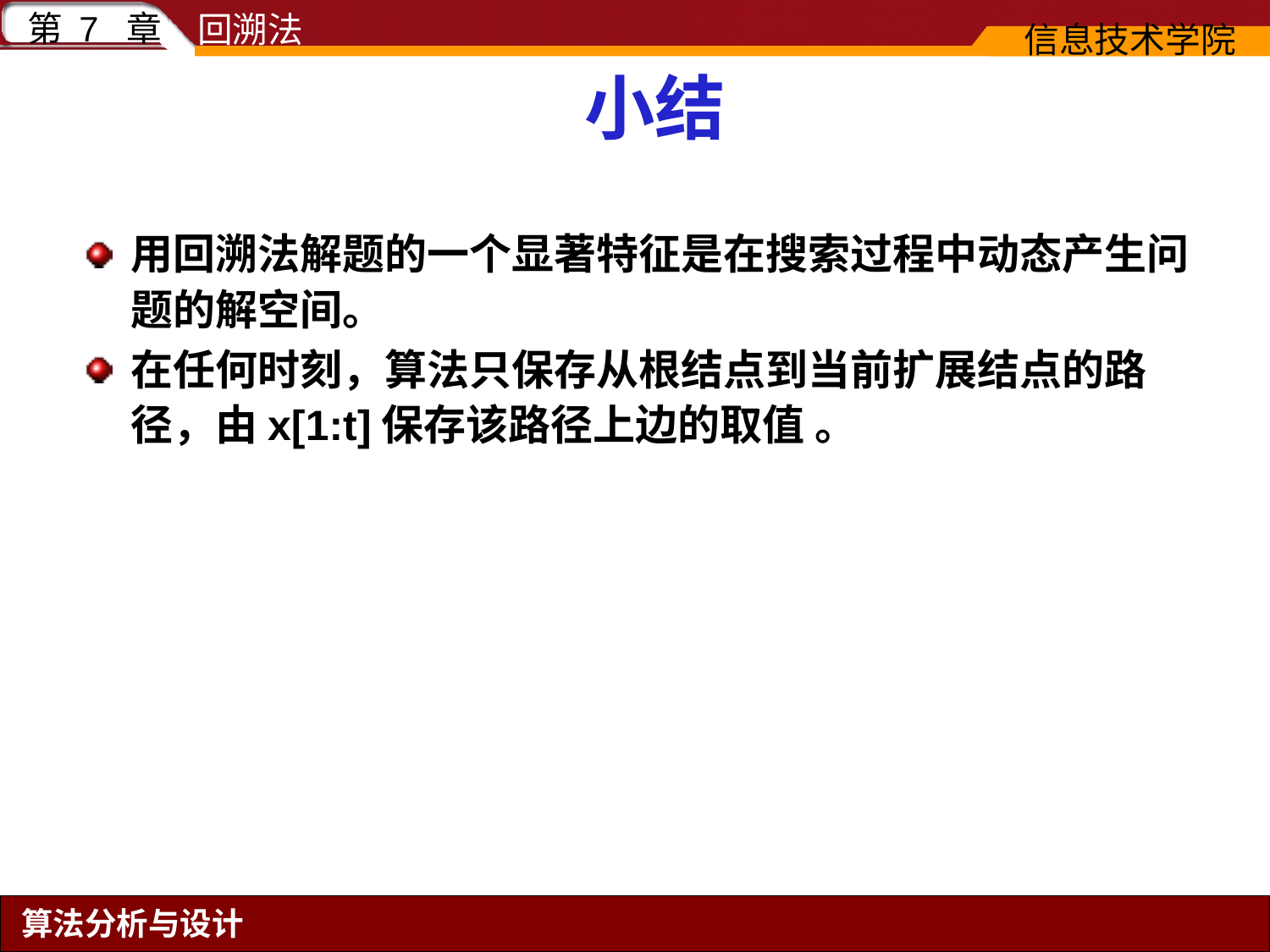

# 小结
用回溯法解题的一个显著特征是在搜索过程中动态产生问题的解空间。
在任何时刻，算法只保存从根结点到当前扩展结点的路径，由x[1:t]保存该路径上边的取值 。